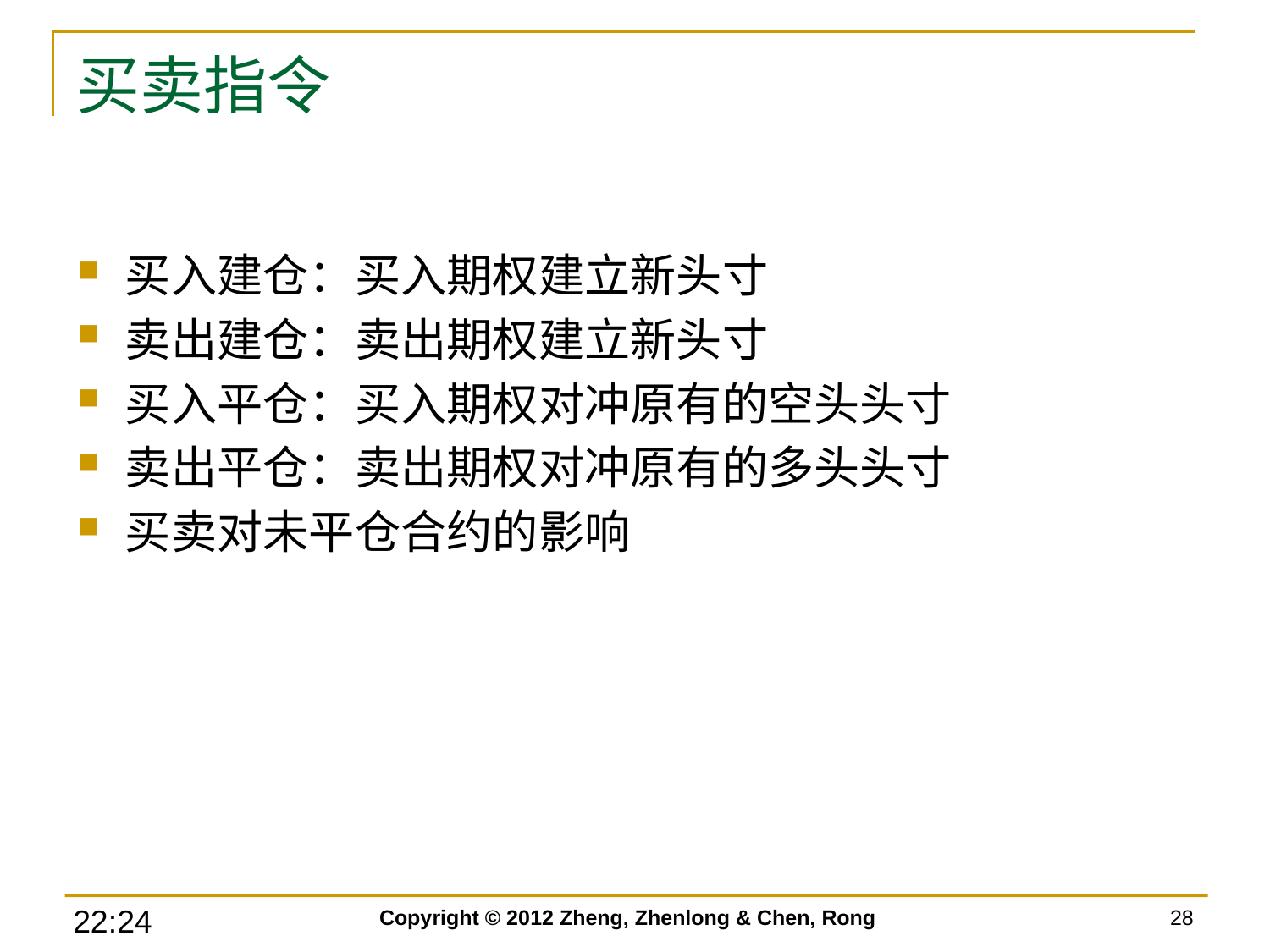

# 买卖指令

买入建仓：买入期权建立新头寸
卖出建仓：卖出期权建立新头寸
买入平仓：买入期权对冲原有的空头头寸
卖出平仓：卖出期权对冲原有的多头头寸
买卖对未平仓合约的影响
Copyright © 2012 Zheng, Zhenlong & Chen, Rong
28